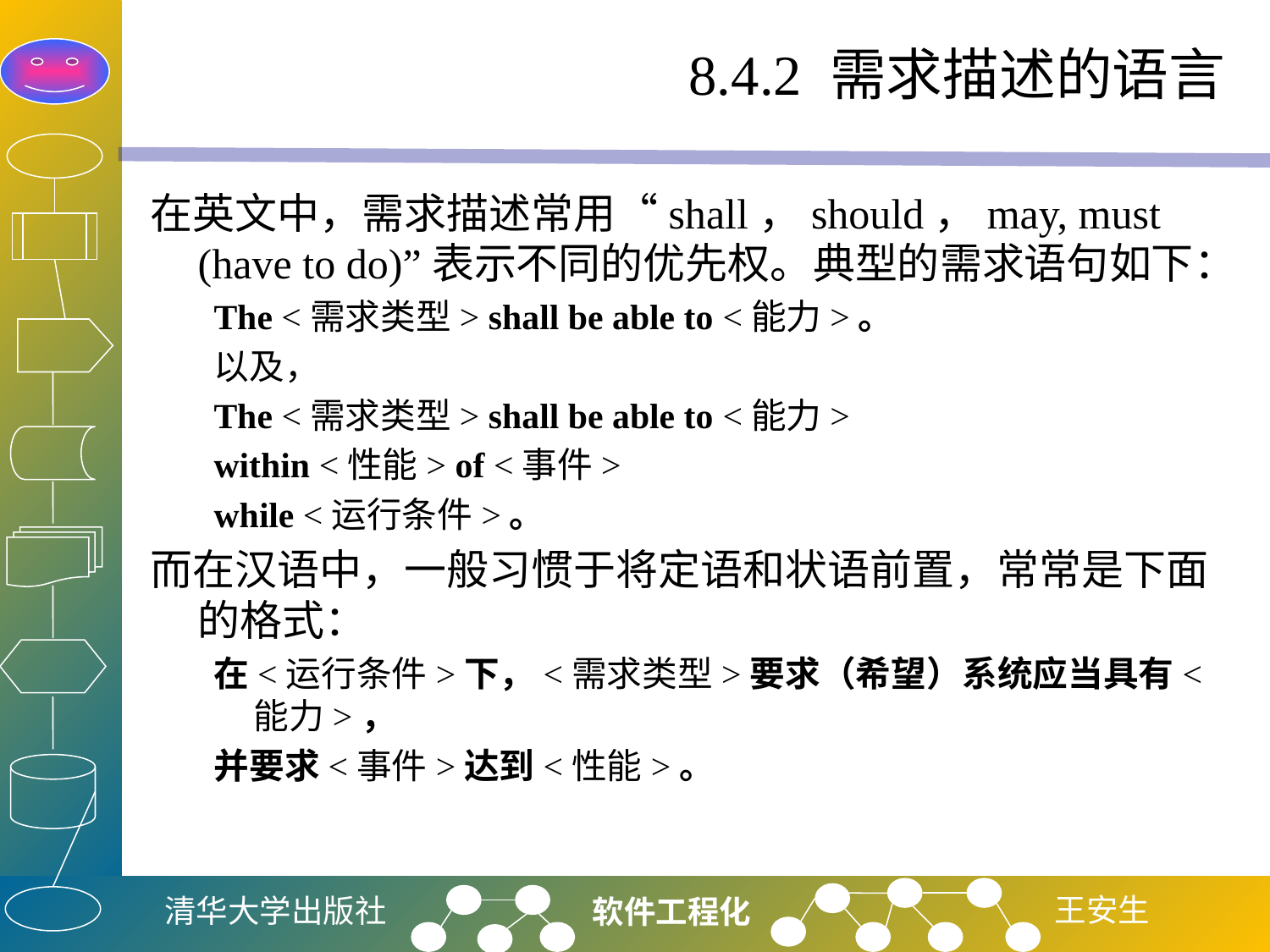

# 8.4.2 需求描述的语言
在英文中，需求描述常用“shall，should，may, must (have to do)”表示不同的优先权。典型的需求语句如下：
The <需求类型> shall be able to <能力>。
以及，
The <需求类型> shall be able to <能力>
within <性能> of <事件>
while <运行条件>。
而在汉语中，一般习惯于将定语和状语前置，常常是下面的格式：
在<运行条件>下，<需求类型>要求（希望）系统应当具有<能力>，
并要求<事件>达到<性能>。